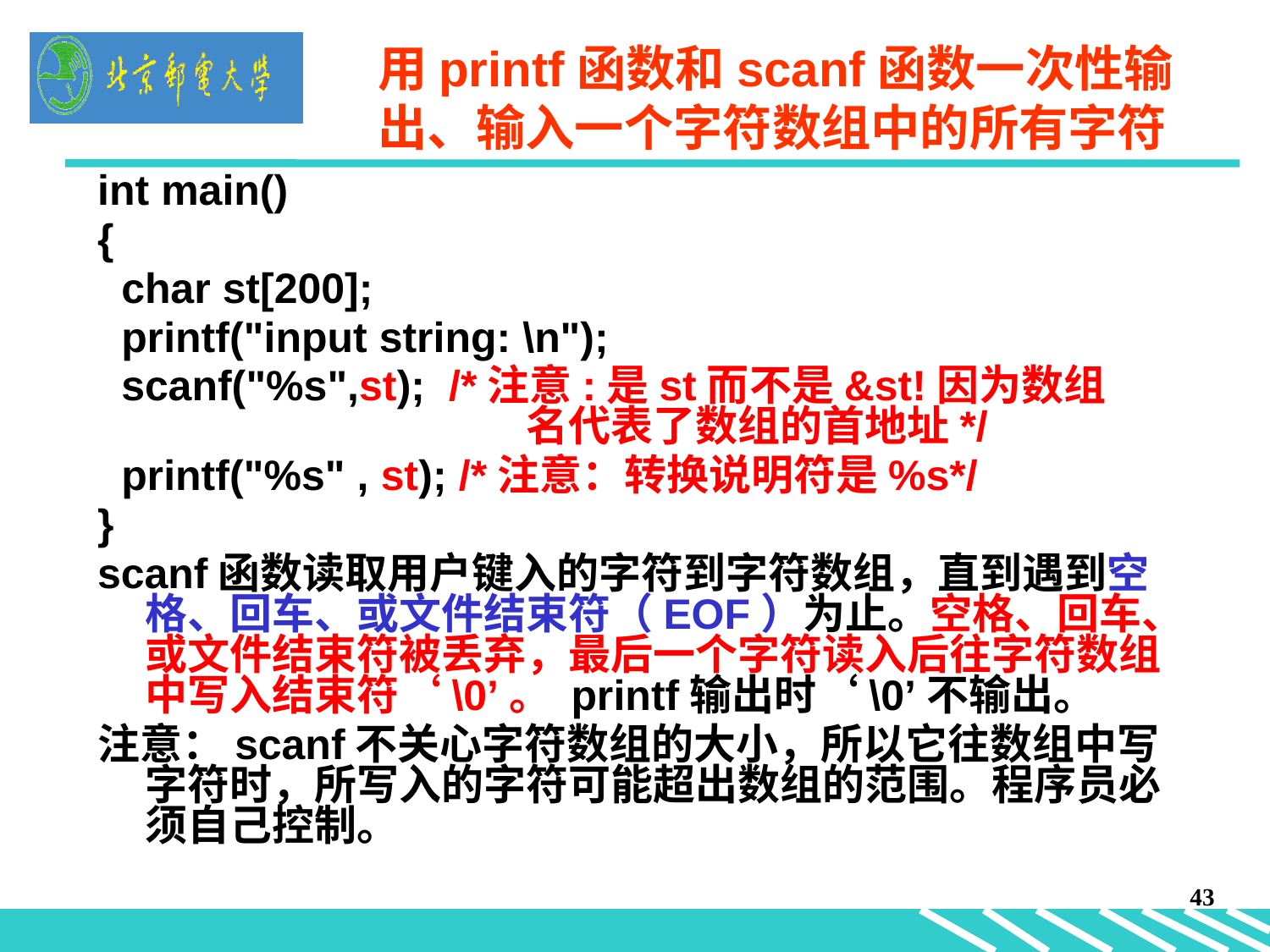

# 用printf函数和scanf函数一次性输出、输入一个字符数组中的所有字符
int main()
{
  char st[200];
  printf("input string: \n");
  scanf("%s",st);  /*注意:是st而不是&st!因为数组				名代表了数组的首地址*/
  printf("%s" , st); /*注意：转换说明符是%s*/
}
scanf函数读取用户键入的字符到字符数组，直到遇到空格、回车、或文件结束符（EOF）为止。空格、回车、或文件结束符被丢弃，最后一个字符读入后往字符数组中写入结束符‘\0’。 printf输出时‘\0’不输出。
注意：scanf不关心字符数组的大小，所以它往数组中写字符时，所写入的字符可能超出数组的范围。程序员必须自己控制。

43